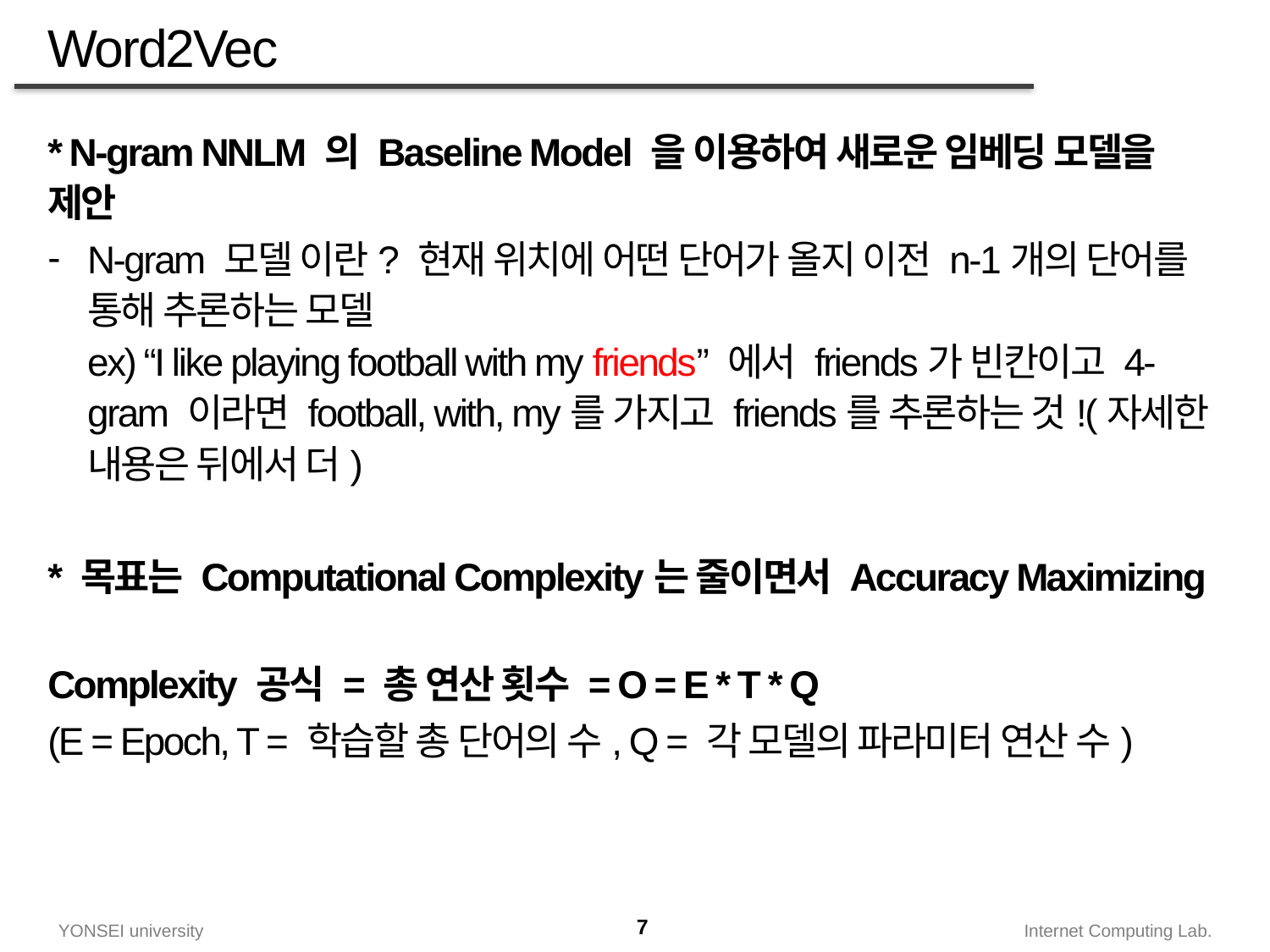

# Word2Vec
* N-gram NNLM 의 Baseline Model 을 이용하여 새로운 임베딩 모델을 제안
N-gram 모델 이란? 현재 위치에 어떤 단어가 올지 이전 n-1개의 단어를 통해 추론하는 모델
ex) “I like playing football with my friends” 에서 friends가 빈칸이고 4-gram 이라면 football, with, my를 가지고 friends를 추론하는 것!(자세한 내용은 뒤에서 더)

* 목표는 Computational Complexity는 줄이면서 Accuracy Maximizing
Complexity 공식 = 총 연산 횟수 = O = E * T * Q
(E = Epoch, T = 학습할 총 단어의 수, Q = 각 모델의 파라미터 연산 수)
7